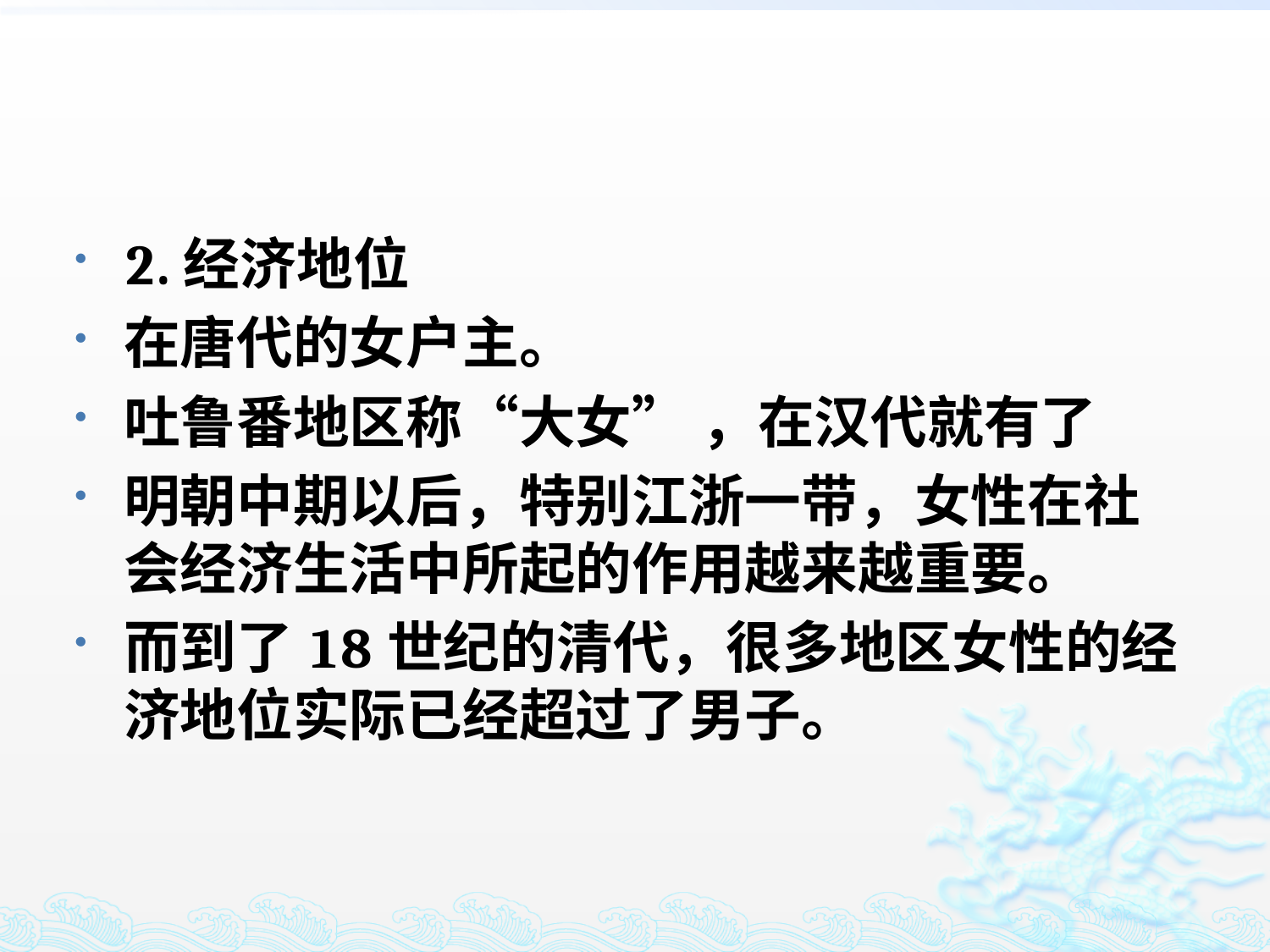

#
2.经济地位
在唐代的女户主。
吐鲁番地区称“大女” ，在汉代就有了
明朝中期以后，特别江浙一带，女性在社会经济生活中所起的作用越来越重要。
而到了18世纪的清代，很多地区女性的经济地位实际已经超过了男子。